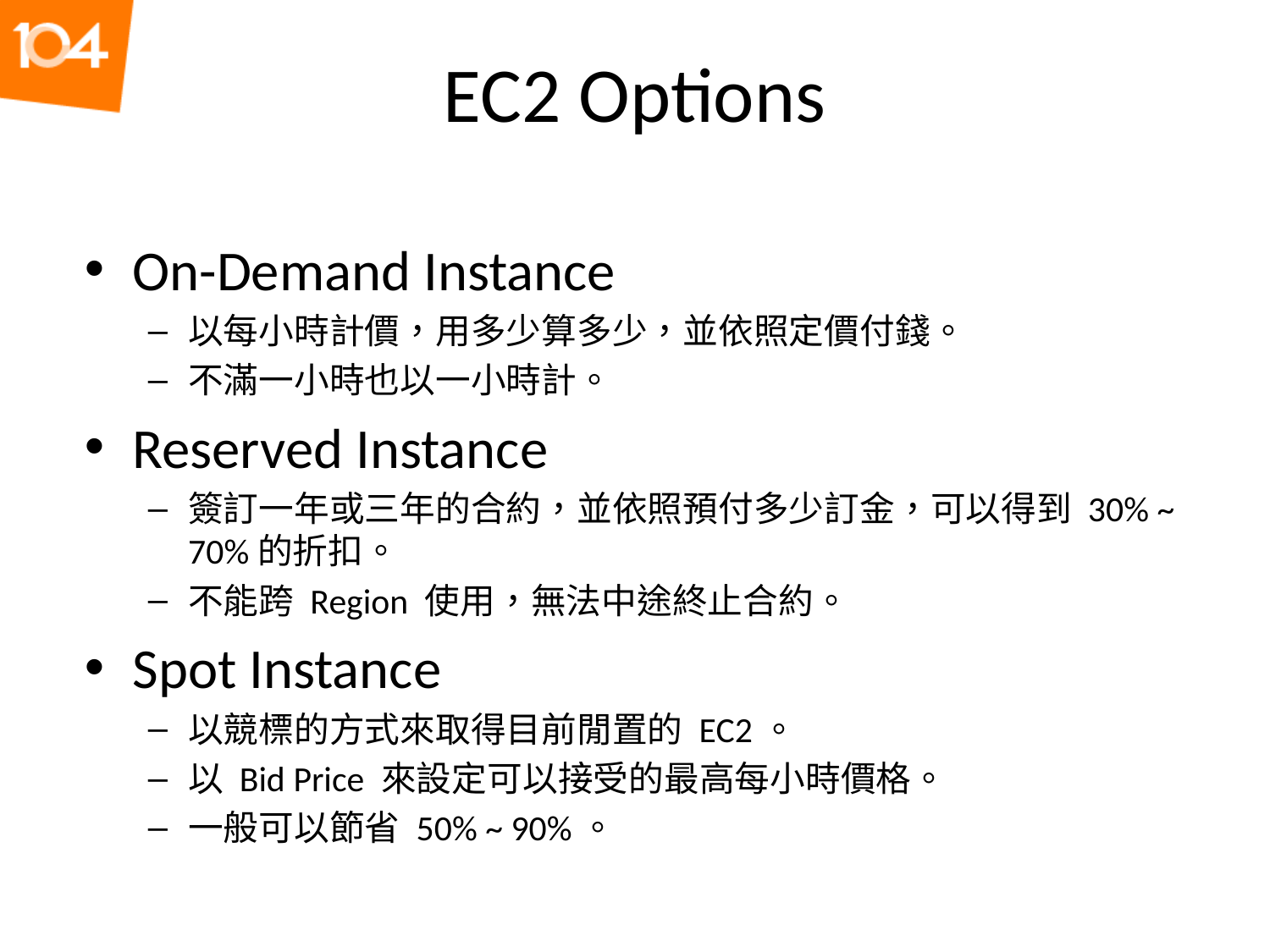

# EC2 Options
On-Demand Instance
以每小時計價，用多少算多少，並依照定價付錢。
不滿一小時也以一小時計。
Reserved Instance
簽訂一年或三年的合約，並依照預付多少訂金，可以得到 30% ~ 70%的折扣。
不能跨 Region 使用，無法中途終止合約。
Spot Instance
以競標的方式來取得目前閒置的 EC2。
以 Bid Price 來設定可以接受的最高每小時價格。
一般可以節省 50% ~ 90%。